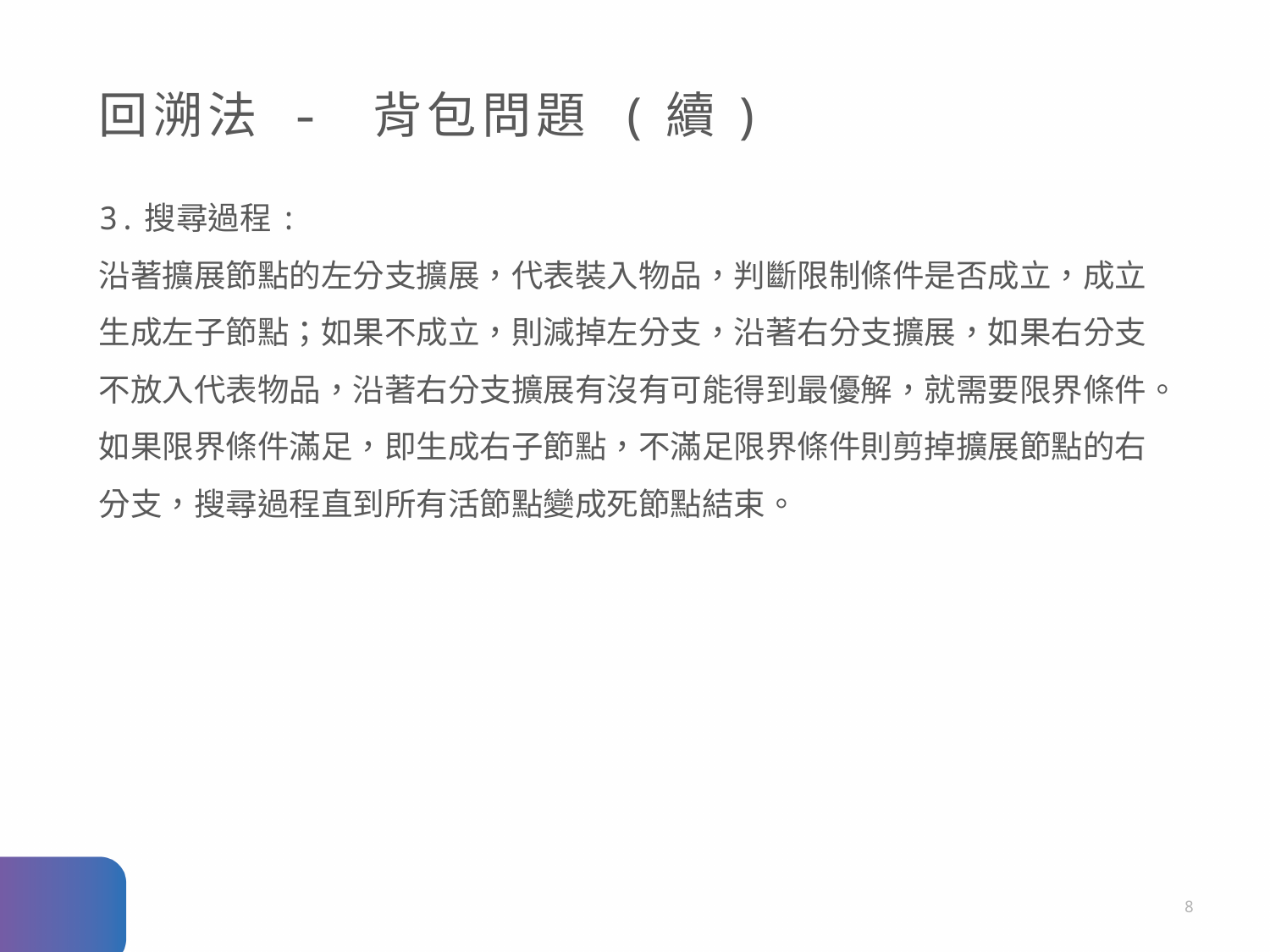

# 回溯法 - 背包問題 (續)
3.搜尋過程:
沿著擴展節點的左分支擴展，代表裝入物品，判斷限制條件是否成立，成立生成左子節點；如果不成立，則減掉左分支，沿著右分支擴展，如果右分支不放入代表物品，沿著右分支擴展有沒有可能得到最優解，就需要限界條件。
如果限界條件滿足，即生成右子節點，不滿足限界條件則剪掉擴展節點的右分支，搜尋過程直到所有活節點變成死節點結束。
8